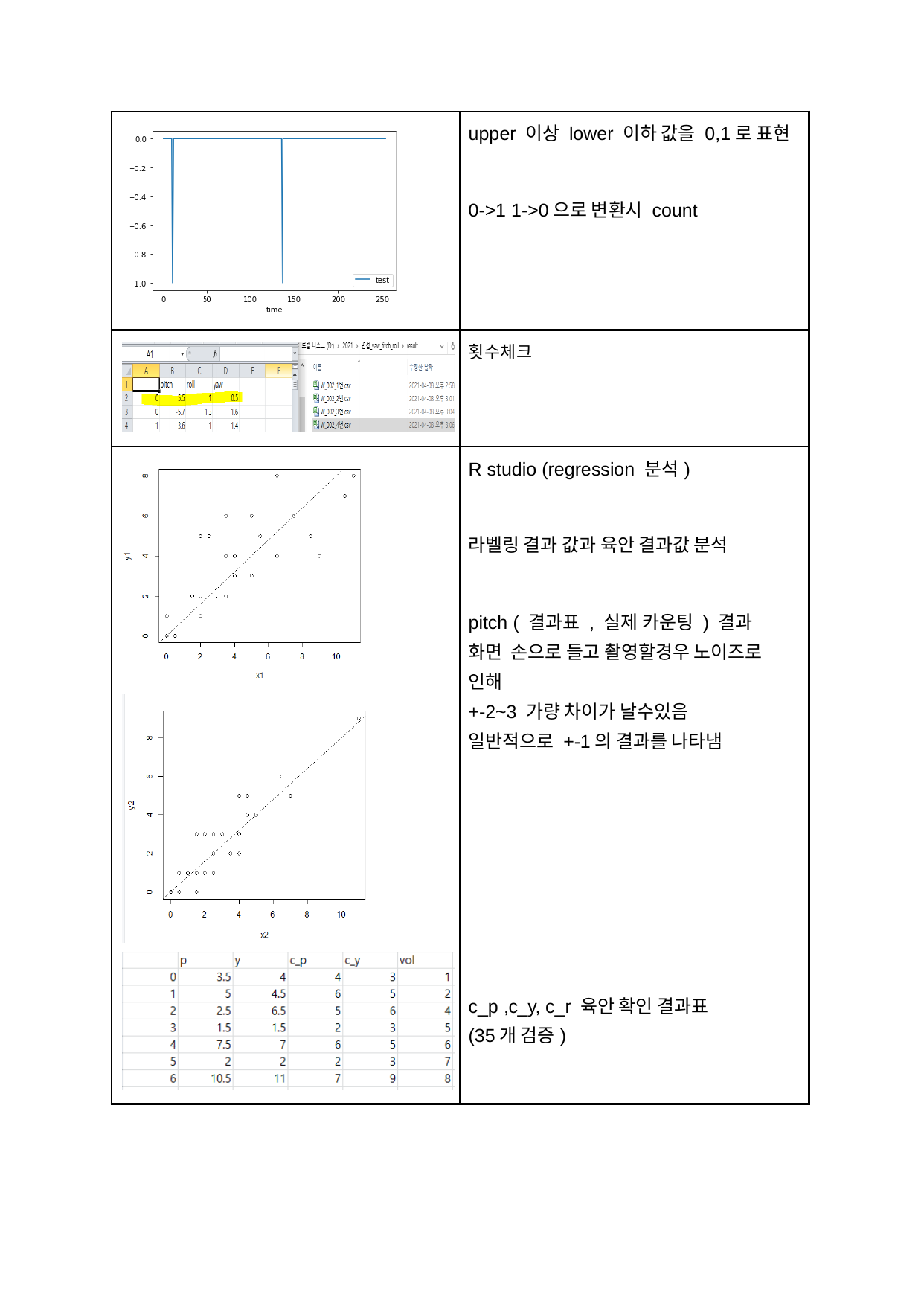

|  | upper 이상 lower 이하 값을 0,1로 표현 0->1 1->0으로 변환시 count |
| --- | --- |
|  | 횟수체크 |
|  | R studio (regression 분석) 라벨링 결과 값과 육안 결과값 분석 pitch ( 결과표 , 실제 카운팅 ) 결과 화면 손으로 들고 촬영할경우 노이즈로 인해 +-2~3 가량 차이가 날수있음 일반적으로 +-1의 결과를 나타냄 c\_p ,c\_y, c\_r 육안 확인 결과표 (35개 검증) |